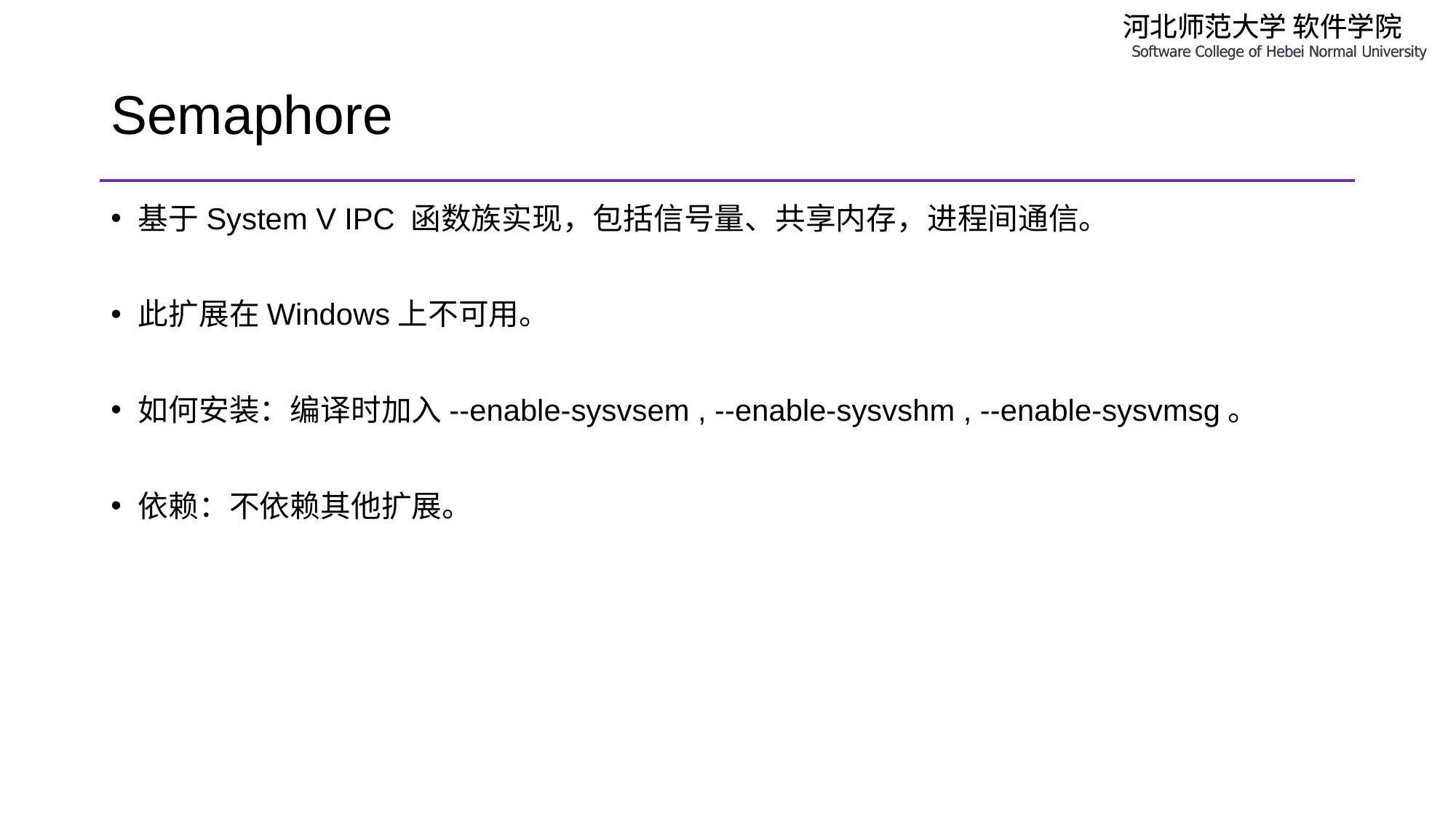

# Semaphore
基于System V IPC 函数族实现，包括信号量、共享内存，进程间通信。

此扩展在Windows上不可用。

如何安装：编译时加入--enable-sysvsem , --enable-sysvshm , --enable-sysvmsg。

依赖：不依赖其他扩展。